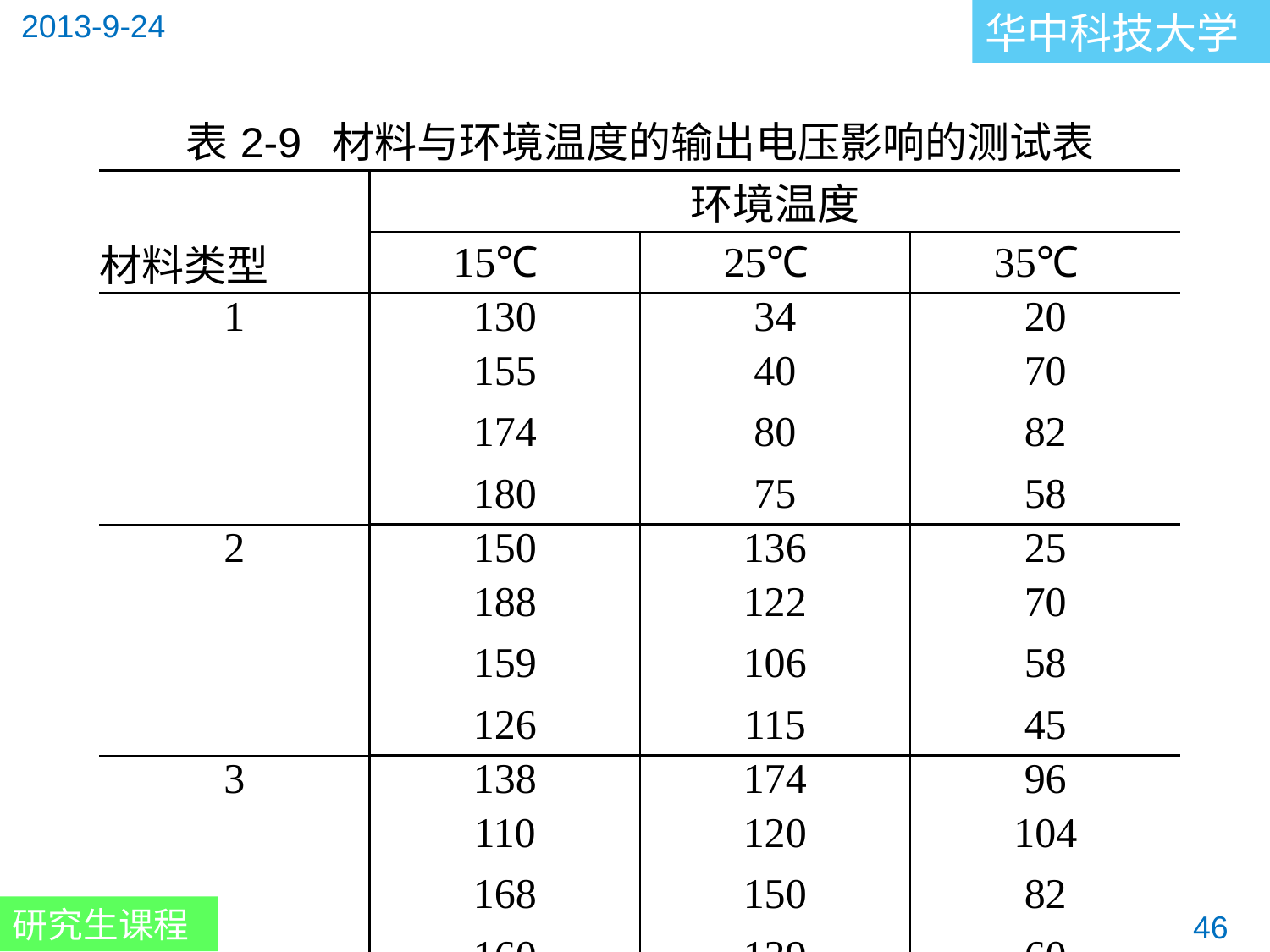

| 表2-9 材料与环境温度的输出电压影响的测试表 |  |  |  |
| --- | --- | --- | --- |
|  | 环境温度 |  |  |
| 材料类型 | 15℃ | 25℃ | 35℃ |
| 1 | 130 | 34 | 20 |
|  | 155 | 40 | 70 |
|  | 174 | 80 | 82 |
|  | 180 | 75 | 58 |
| 2 | 150 | 136 | 25 |
|  | 188 | 122 | 70 |
|  | 159 | 106 | 58 |
|  | 126 | 115 | 45 |
| 3 | 138 | 174 | 96 |
|  | 110 | 120 | 104 |
|  | 168 | 150 | 82 |
|  | 160 | 139 | 60 |